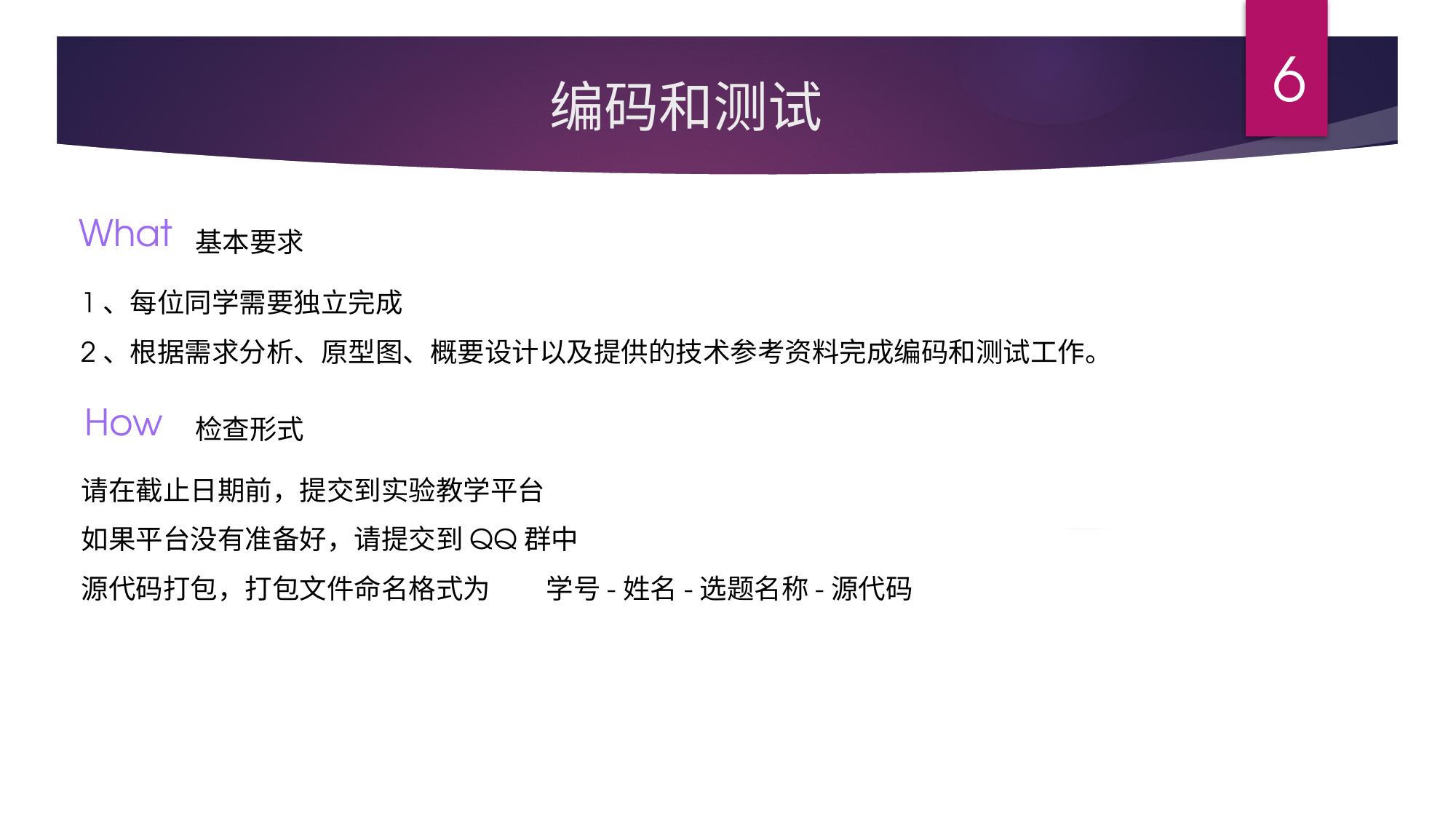

6
编码和测试
What
基本要求
1、每位同学需要独立完成
2、根据需求分析、原型图、概要设计以及提供的技术参考资料完成编码和测试工作。
How
检查形式
请在截止日期前，提交到实验教学平台
如果平台没有准备好，请提交到QQ群中
源代码打包，打包文件命名格式为         学号-姓名-选题名称-源代码